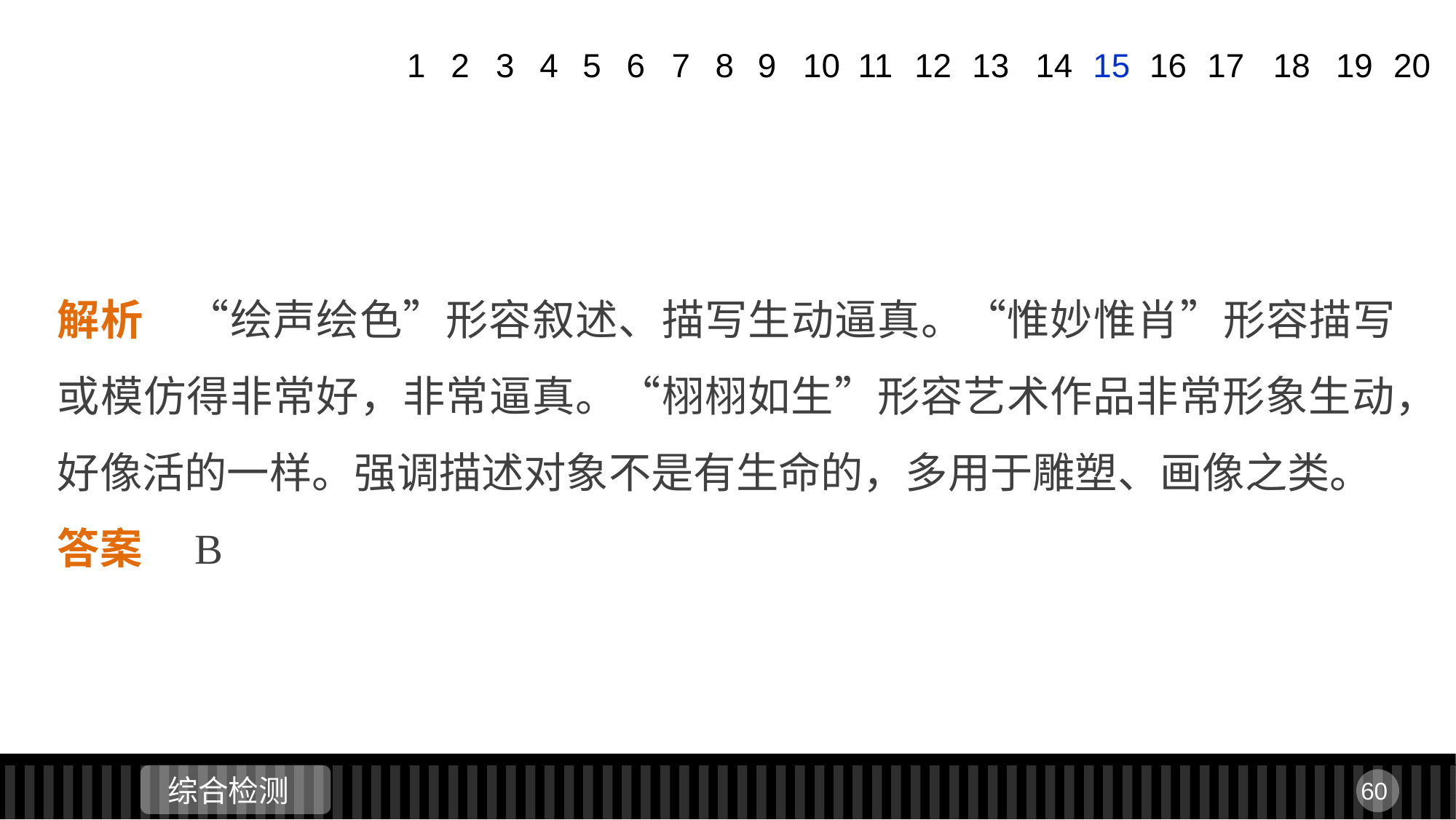

1
2
3
4
5
6
7
8
9
11
12
13
14
15
16
17
18
19
20
10
解析　“绘声绘色”形容叙述、描写生动逼真。“惟妙惟肖”形容描写或模仿得非常好，非常逼真。“栩栩如生”形容艺术作品非常形象生动，好像活的一样。强调描述对象不是有生命的，多用于雕塑、画像之类。
答案　B